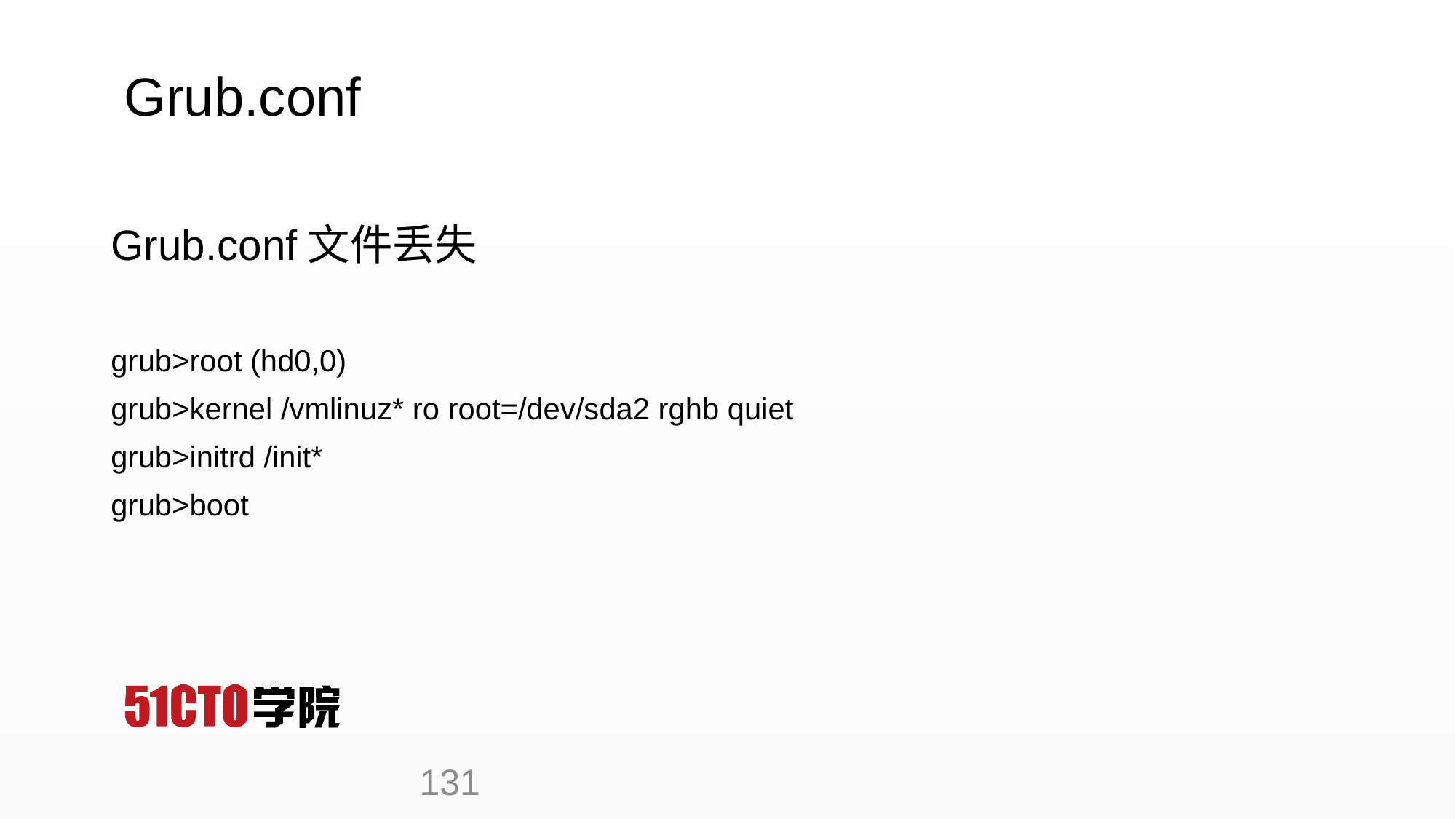

# Grub.conf
Grub.conf文件丢失

grub>root (hd0,0)
grub>kernel /vmlinuz* ro root=/dev/sda2 rghb quiet
grub>initrd /init*
grub>boot

131